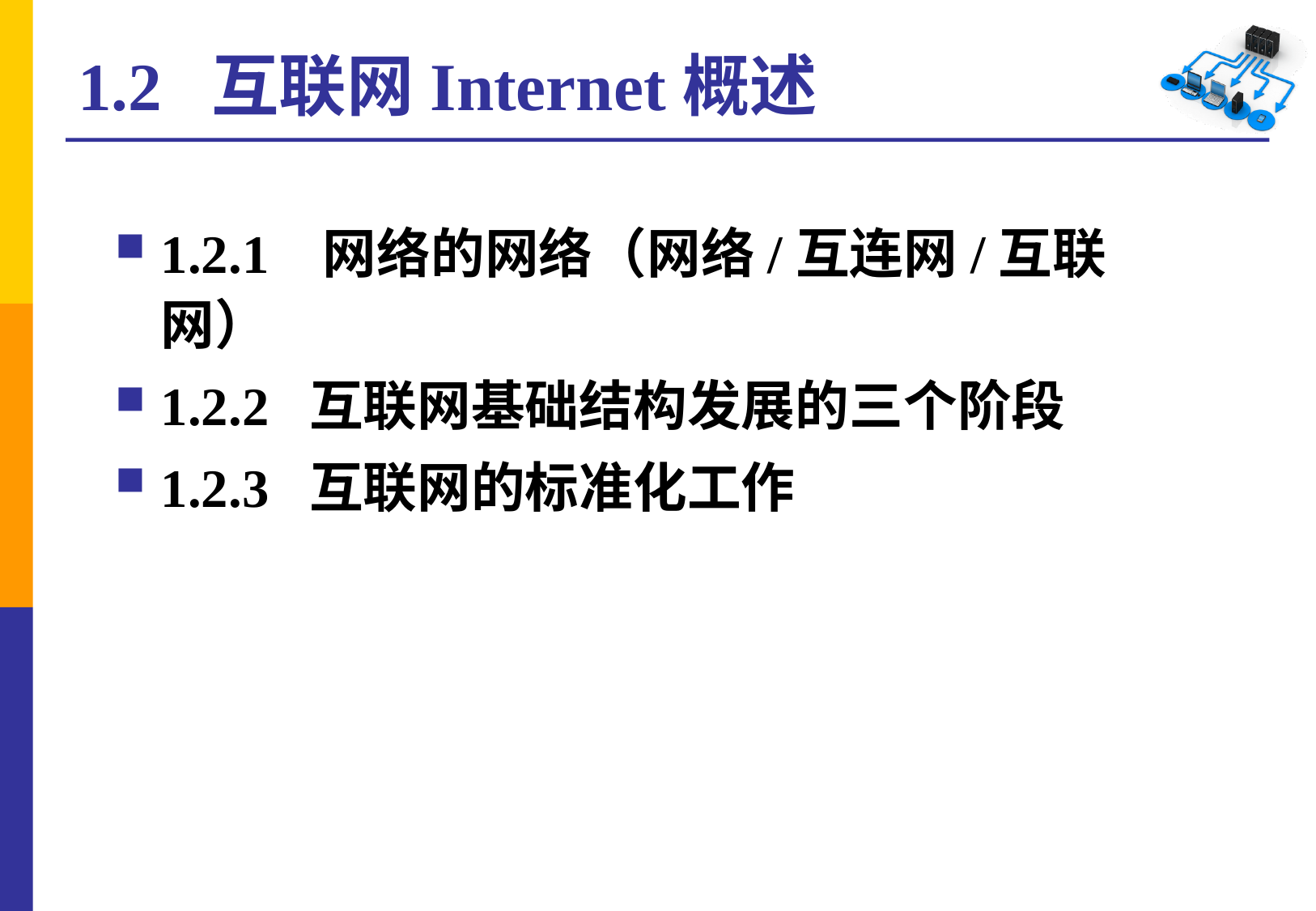

# 1.2  互联网Internet概述
1.2.1   网络的网络（网络/互连网/互联网）
1.2.2  互联网基础结构发展的三个阶段
1.2.3  互联网的标准化工作